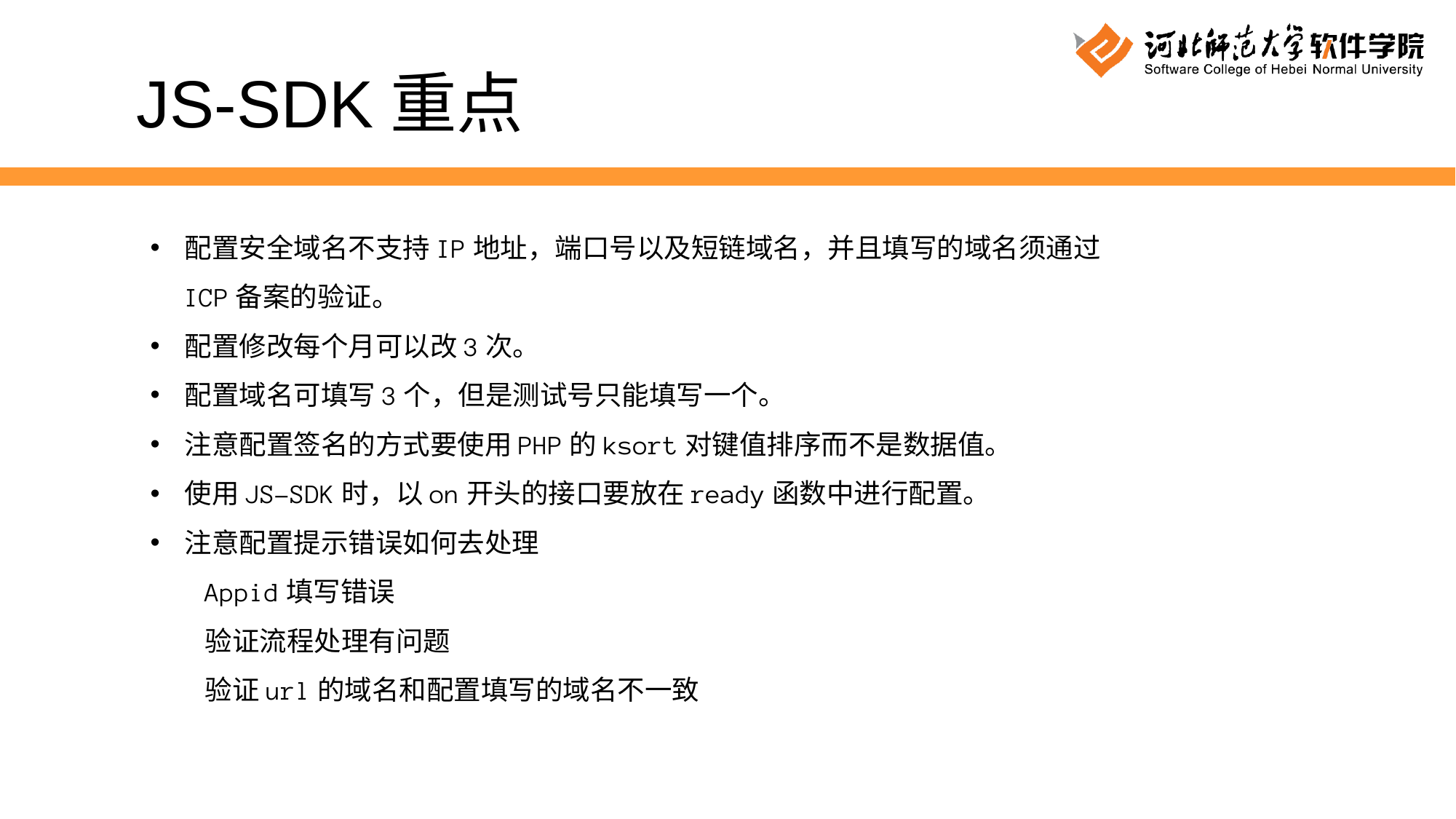

JS-SDK重点
配置安全域名不支持IP地址，端口号以及短链域名，并且填写的域名须通过ICP备案的验证。
配置修改每个月可以改3次。
配置域名可填写3个，但是测试号只能填写一个。
注意配置签名的方式要使用PHP的ksort对键值排序而不是数据值。
使用JS-SDK时，以on开头的接口要放在ready函数中进行配置。
注意配置提示错误如何去处理
Appid填写错误
验证流程处理有问题
验证url的域名和配置填写的域名不一致